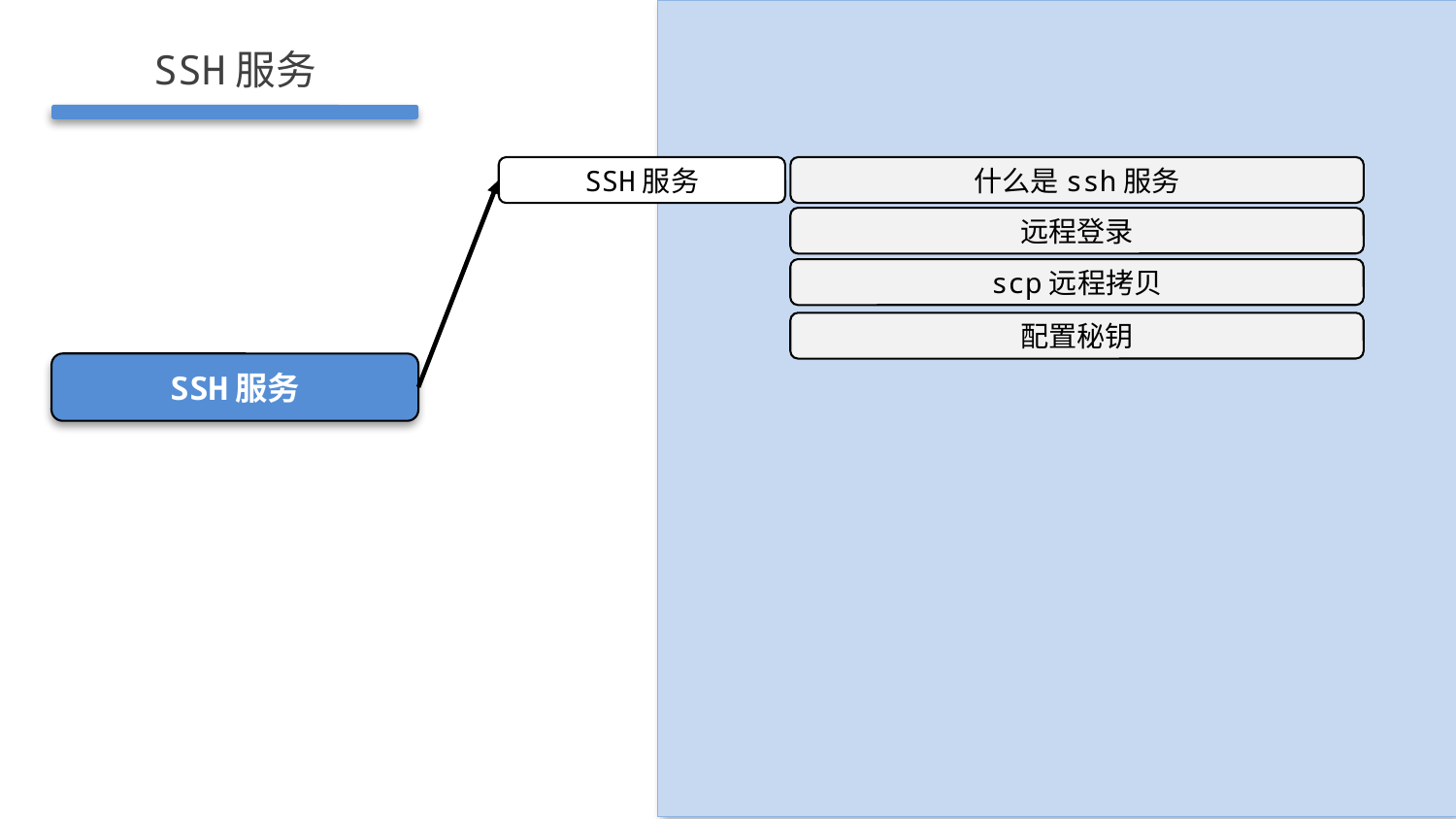

SSH服务
SSH服务
什么是ssh服务
远程登录
scp远程拷贝
配置秘钥
SSH服务